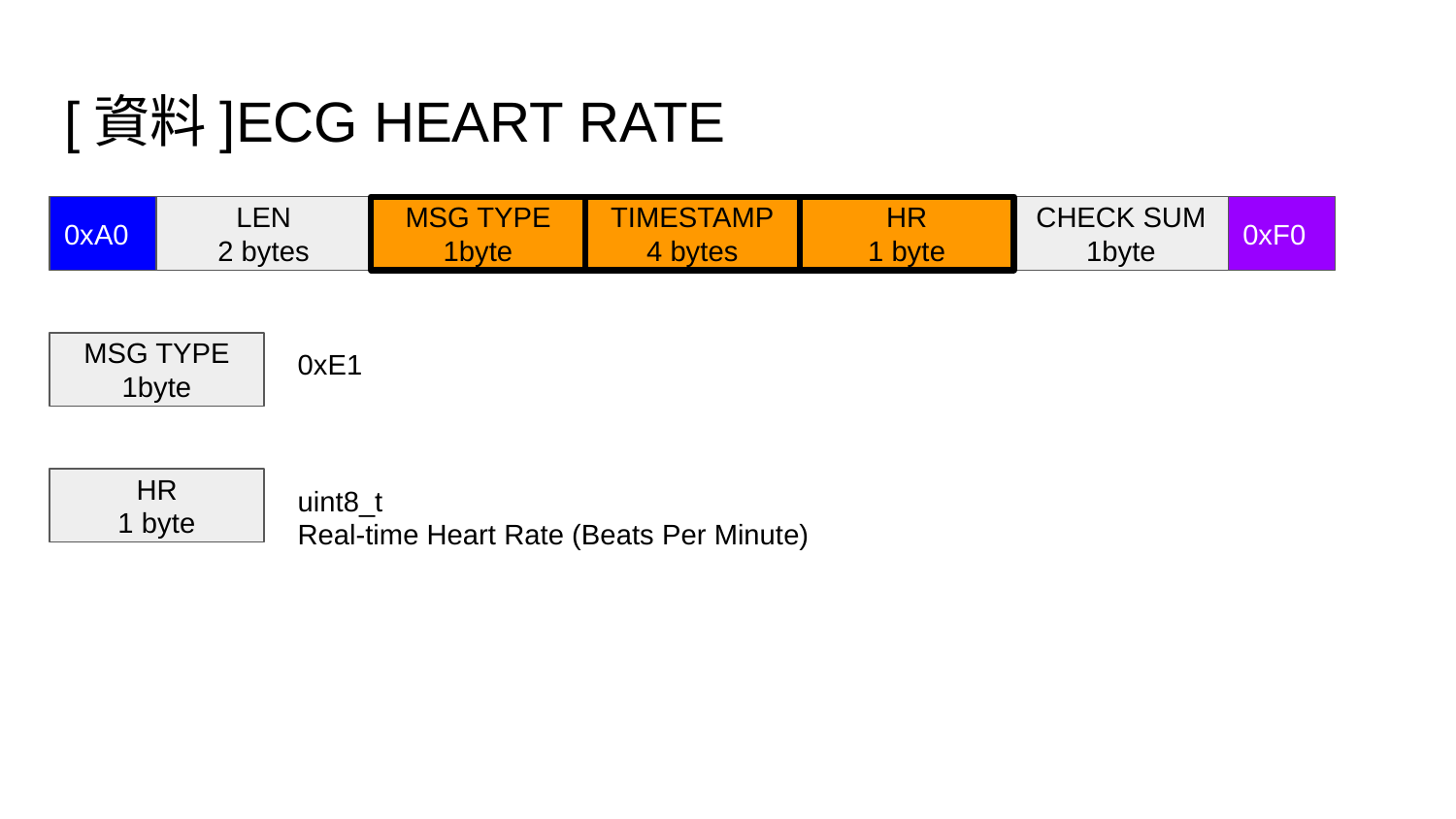

# [資料]ECG HEART RATE
0xA0
LEN
2 bytes
MSG TYPE
1byte
TIMESTAMP
4 bytes
HR
1 byte
CHECK SUM
1byte
0xF0
MSG TYPE
1byte
0xE1
HR
1 byte
uint8_t
Real-time Heart Rate (Beats Per Minute)